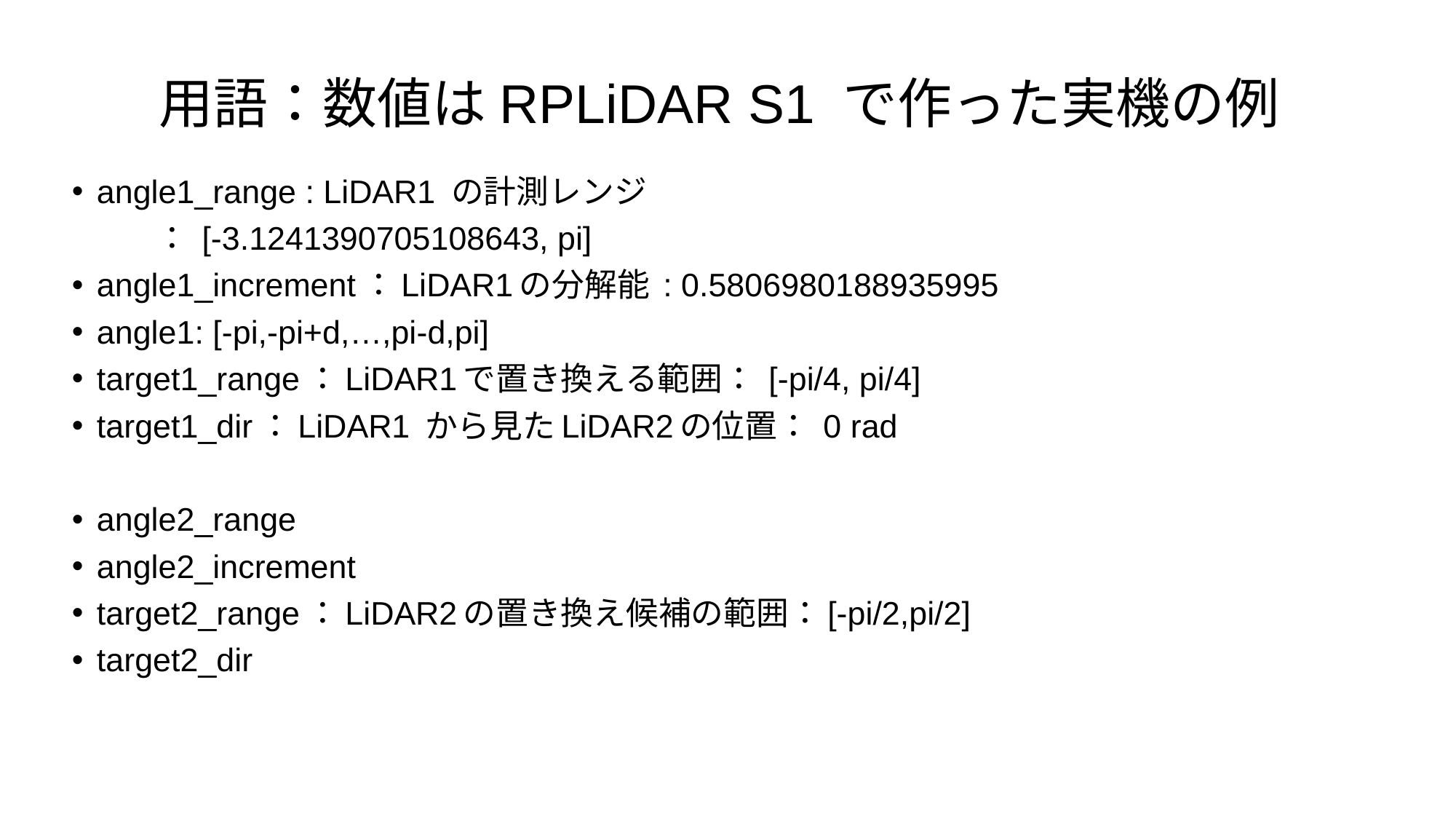

用語：数値はRPLiDAR S1 で作った実機の例
angle1_range : LiDAR1 の計測レンジ
	： [-3.1241390705108643, pi]
angle1_increment：LiDAR1の分解能 : 0.5806980188935995
angle1: [-pi,-pi+d,…,pi-d,pi]
target1_range：LiDAR1で置き換える範囲： [-pi/4, pi/4]
target1_dir：LiDAR1 から見たLiDAR2の位置： 0 rad

angle2_range
angle2_increment
target2_range：LiDAR2の置き換え候補の範囲：[-pi/2,pi/2]
target2_dir